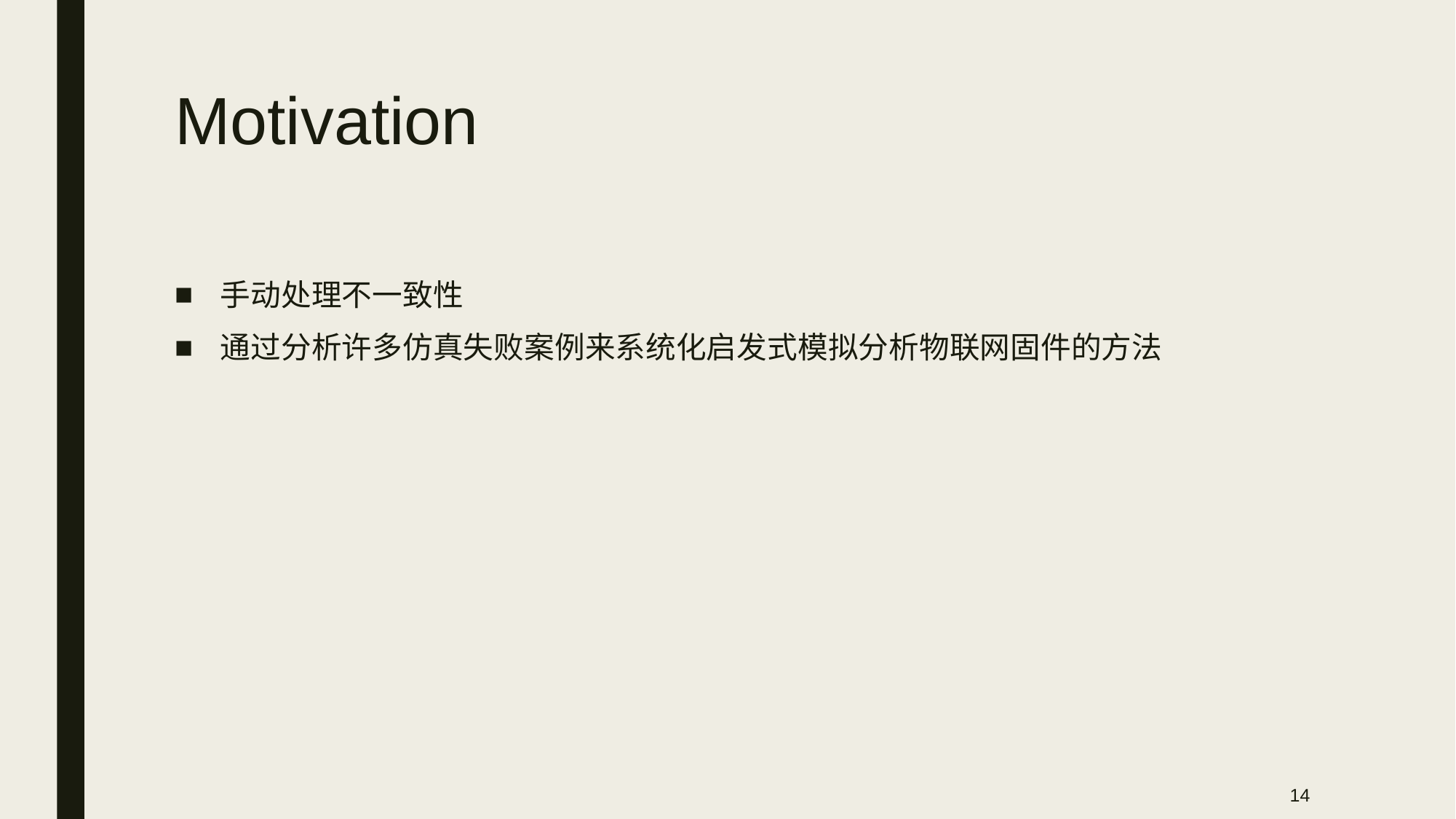

# Motivation
手动处理不一致性
通过分析许多仿真失败案例来系统化启发式模拟分析物联网固件的方法

14